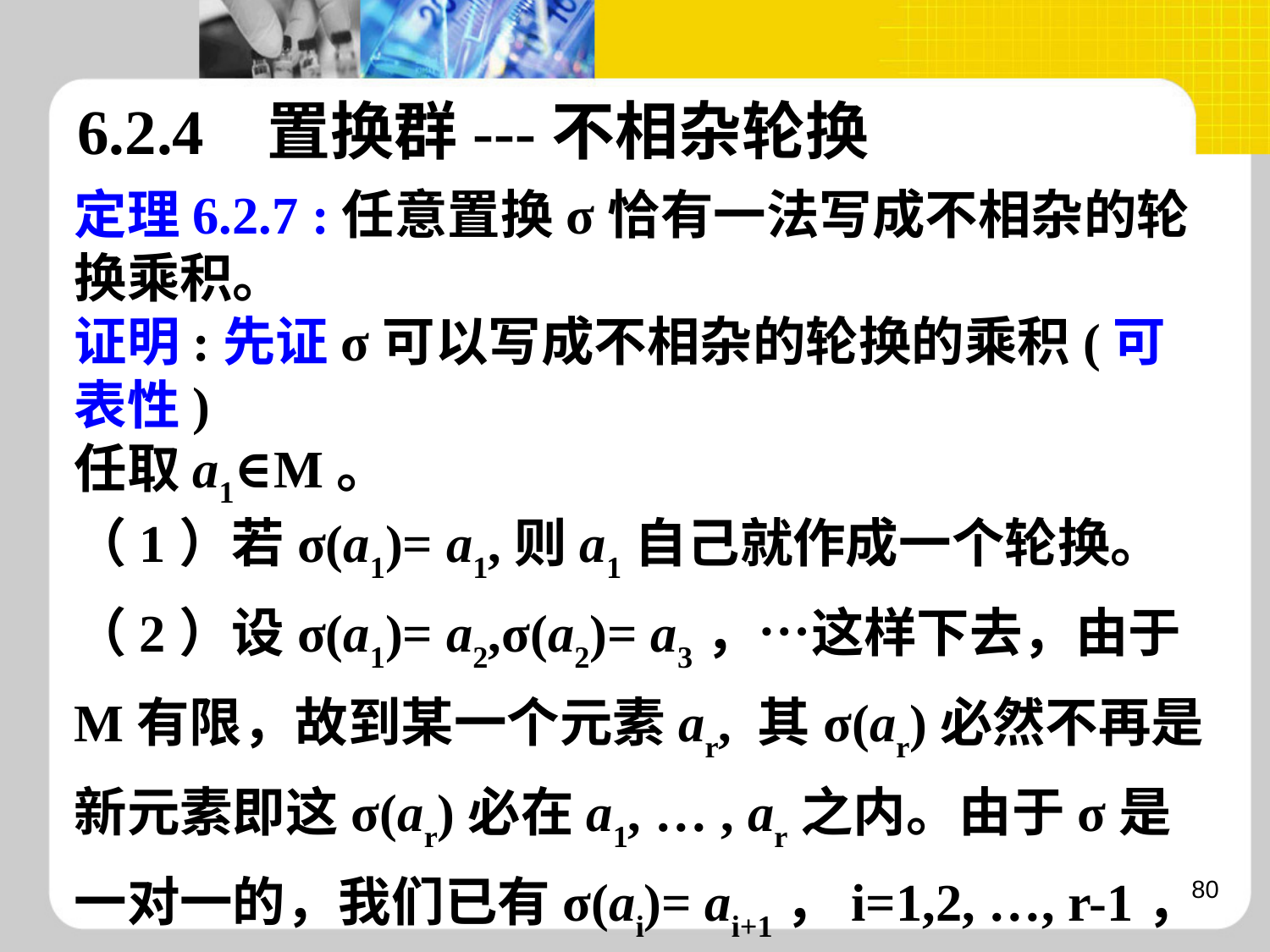

6.2.4   置换群---不相杂轮换
定理6.2.7 :任意置换σ恰有一法写成不相杂的轮换乘积。
证明:先证σ可以写成不相杂的轮换的乘积(可表性)
任取a1∈M。
（1）若σ(a1)= a1,则a1自己就作成一个轮换。
（2）设σ(a1)= a2,σ(a2)= a3，…这样下去，由于M有限，故到某一个元素ar, 其σ(ar)必然不再是新元素即这σ(ar)必在a1, … , ar之内。由于σ是一对一的，我们已有σ(ai)= ai+1，i=1,2, …, r-1，所以σ(ar)只能是a1。于是我们得到一个轮换(a1 … ar)。
80